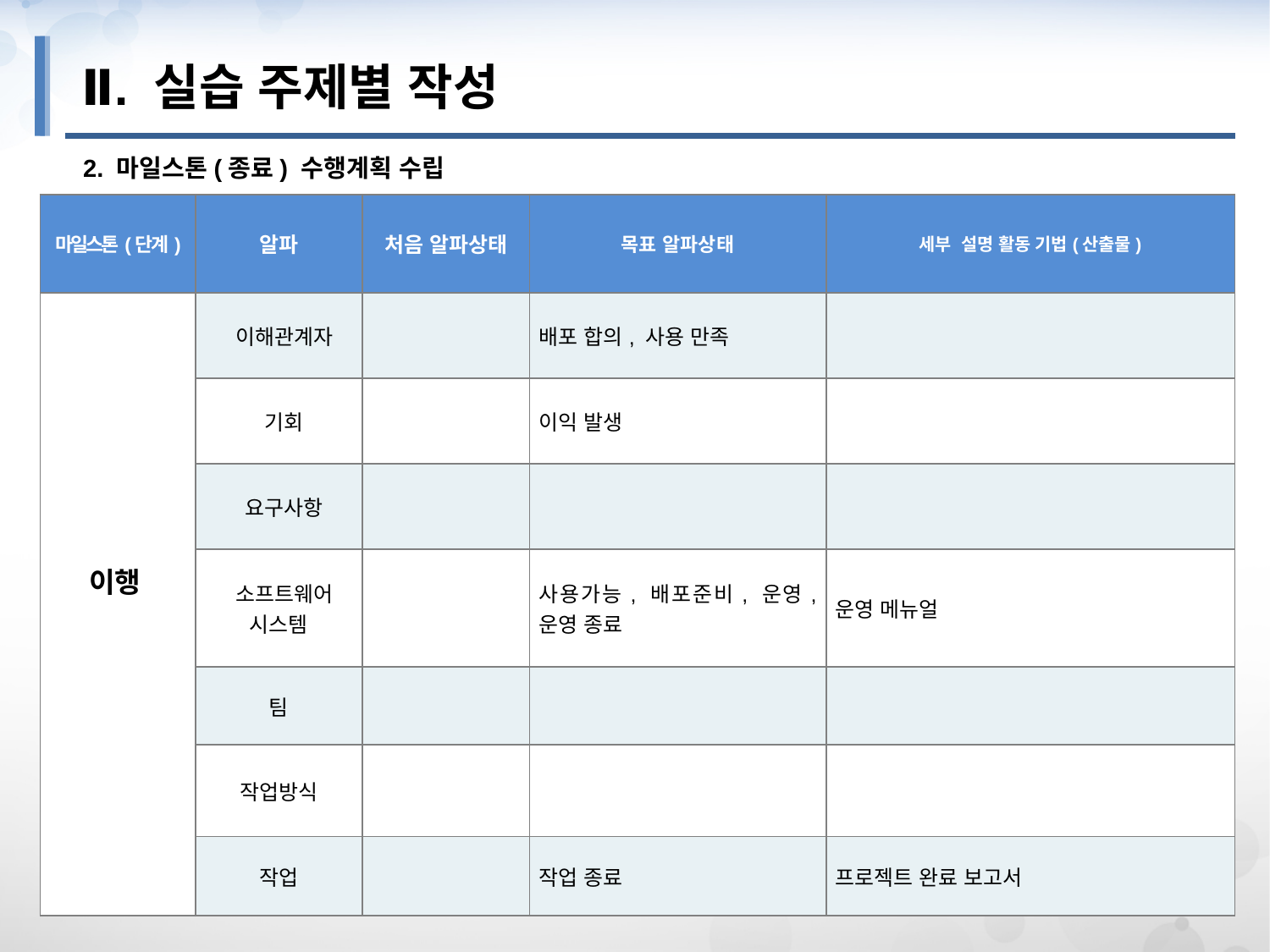

Ⅱ. 실습 주제별 작성
2. 마일스톤(종료) 수행계획 수립
| 마일스톤(단계) | 알파 | 처음 알파상태 | 목표 알파상태 | 세부 설명 활동 기법(산출물) |
| --- | --- | --- | --- | --- |
| 이행 | 이해관계자 |  | 배포 합의, 사용 만족 |  |
|  | 기회 |  | 이익 발생 |  |
|  | 요구사항 |  |  |  |
|  | 소프트웨어 시스템 |  | 사용가능, 배포준비, 운영, 운영 종료 | 운영 메뉴얼 |
|  | 팀 |  |  |  |
|  | 작업방식 |  |  |  |
|  | 작업 |  | 작업 종료 | 프로젝트 완료 보고서 |